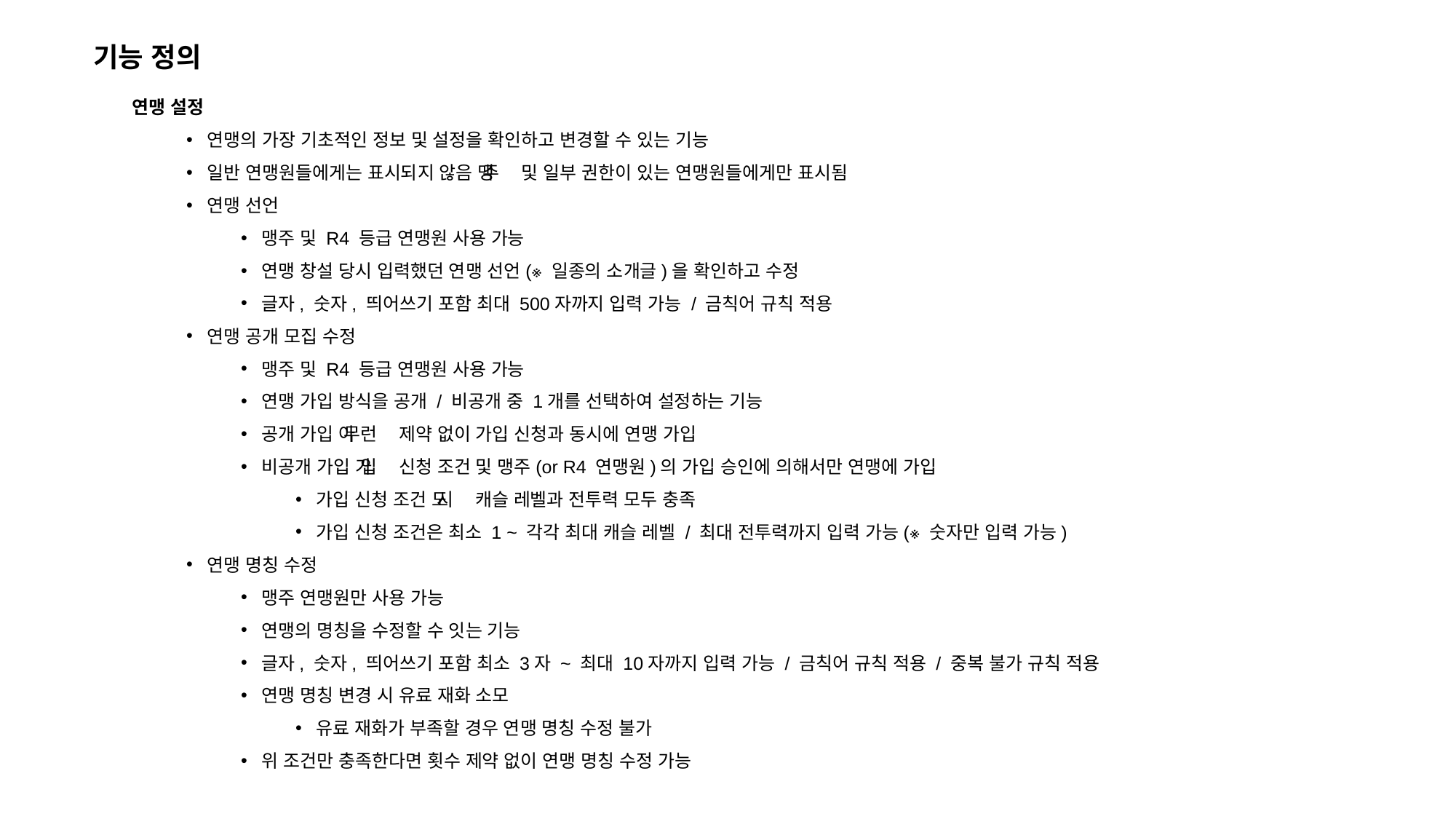

기능 정의
연맹 설정
연맹의 가장 기초적인 정보 및 설정을 확인하고 변경할 수 있는 기능
일반 연맹원들에게는 표시되지 않음 ➔ 맹주 및 일부 권한이 있는 연맹원들에게만 표시됨
연맹 선언
맹주 및 R4 등급 연맹원 사용 가능
연맹 창설 당시 입력했던 연맹 선언(※ 일종의 소개글)을 확인하고 수정
글자, 숫자, 띄어쓰기 포함 최대 500자까지 입력 가능 / 금칙어 규칙 적용
연맹 공개 모집 수정
맹주 및 R4 등급 연맹원 사용 가능
연맹 가입 방식을 공개 / 비공개 중 1개를 선택하여 설정하는 기능
공개 가입 ➔ 아무런 제약 없이 가입 신청과 동시에 연맹 가입
비공개 가입 ➔ 가입 신청 조건 및 맹주(or R4 연맹원)의 가입 승인에 의해서만 연맹에 가입
가입 신청 조건 ➔ 도시 캐슬 레벨과 전투력 모두 충족
가입 신청 조건은 최소 1 ~ 각각 최대 캐슬 레벨 / 최대 전투력까지 입력 가능(※ 숫자만 입력 가능)
연맹 명칭 수정
맹주 연맹원만 사용 가능
연맹의 명칭을 수정할 수 잇는 기능
글자, 숫자, 띄어쓰기 포함 최소 3자 ~ 최대 10자까지 입력 가능 / 금칙어 규칙 적용 / 중복 불가 규칙 적용
연맹 명칭 변경 시 유료 재화 소모
유료 재화가 부족할 경우 연맹 명칭 수정 불가
위 조건만 충족한다면 횟수 제약 없이 연맹 명칭 수정 가능